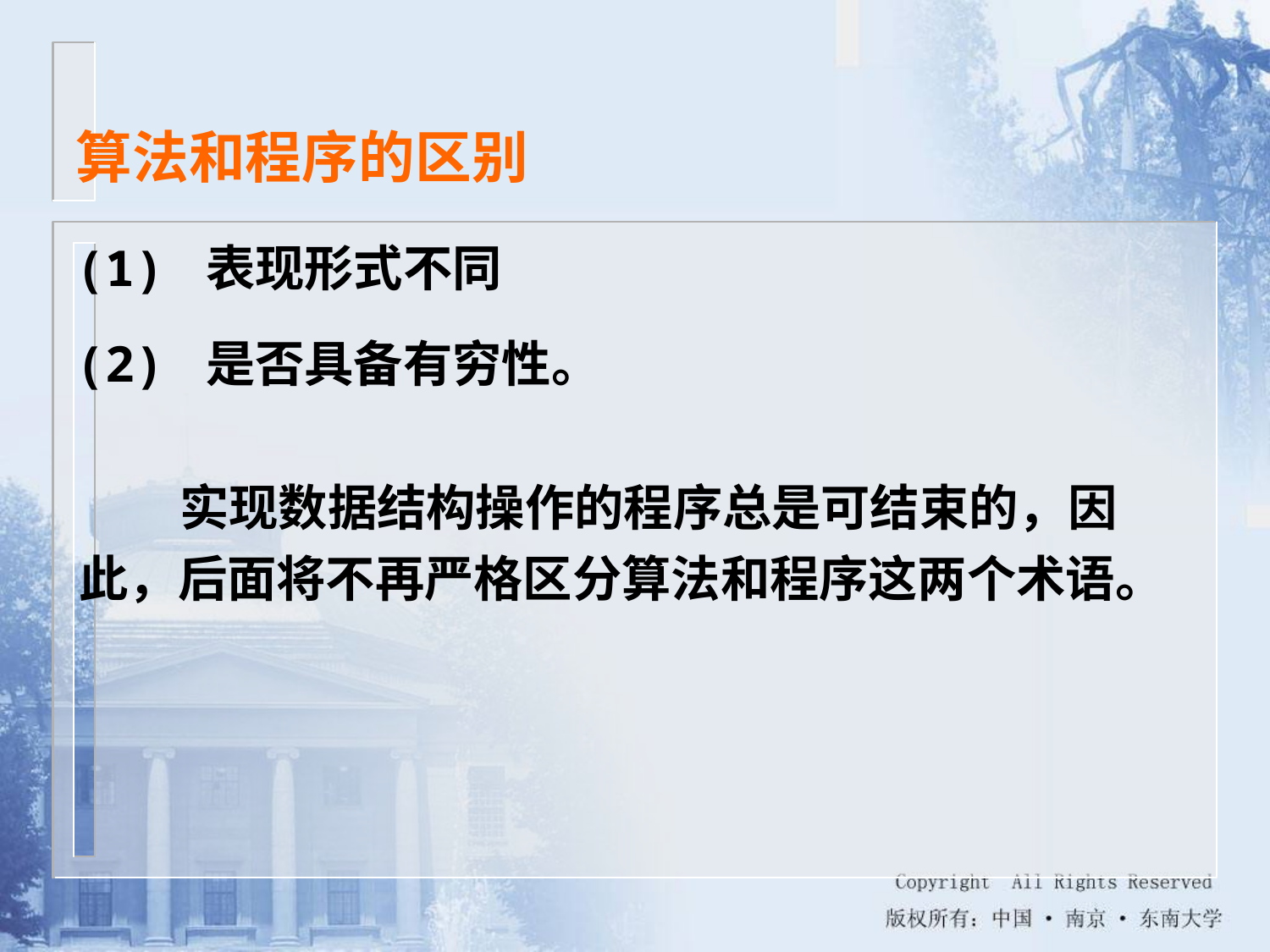

算法和程序的区别
(1) 表现形式不同
(2) 是否具备有穷性。
实现数据结构操作的程序总是可结束的，因此，后面将不再严格区分算法和程序这两个术语。